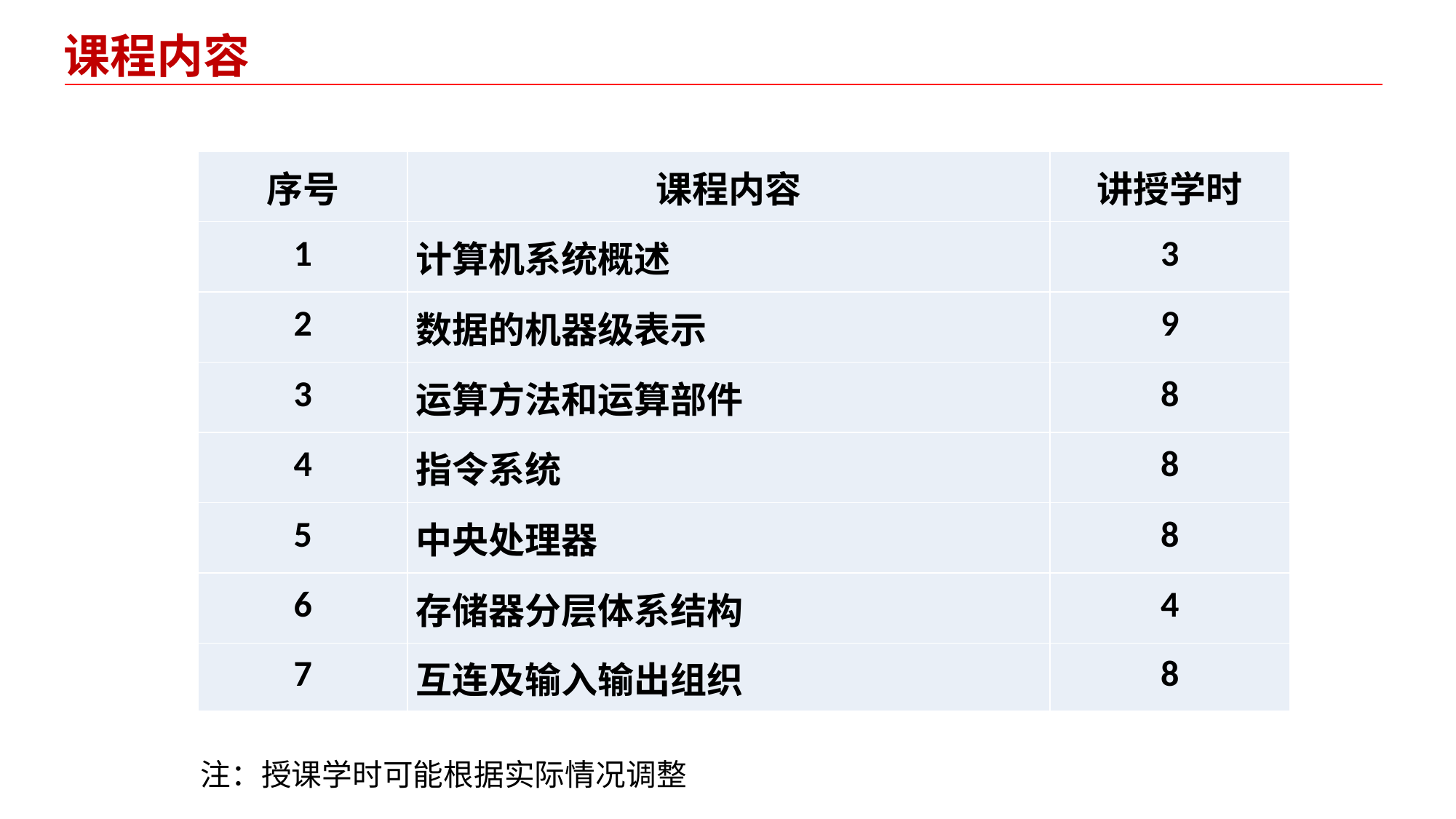

# 课程内容
| 序号 | 课程内容 | 讲授学时 |
| --- | --- | --- |
| 1 | 计算机系统概述 | 3 |
| 2 | 数据的机器级表示 | 9 |
| 3 | 运算方法和运算部件 | 8 |
| 4 | 指令系统 | 8 |
| 5 | 中央处理器 | 8 |
| 6 | 存储器分层体系结构 | 4 |
| 7 | 互连及输入输出组织 | 8 |
注：授课学时可能根据实际情况调整